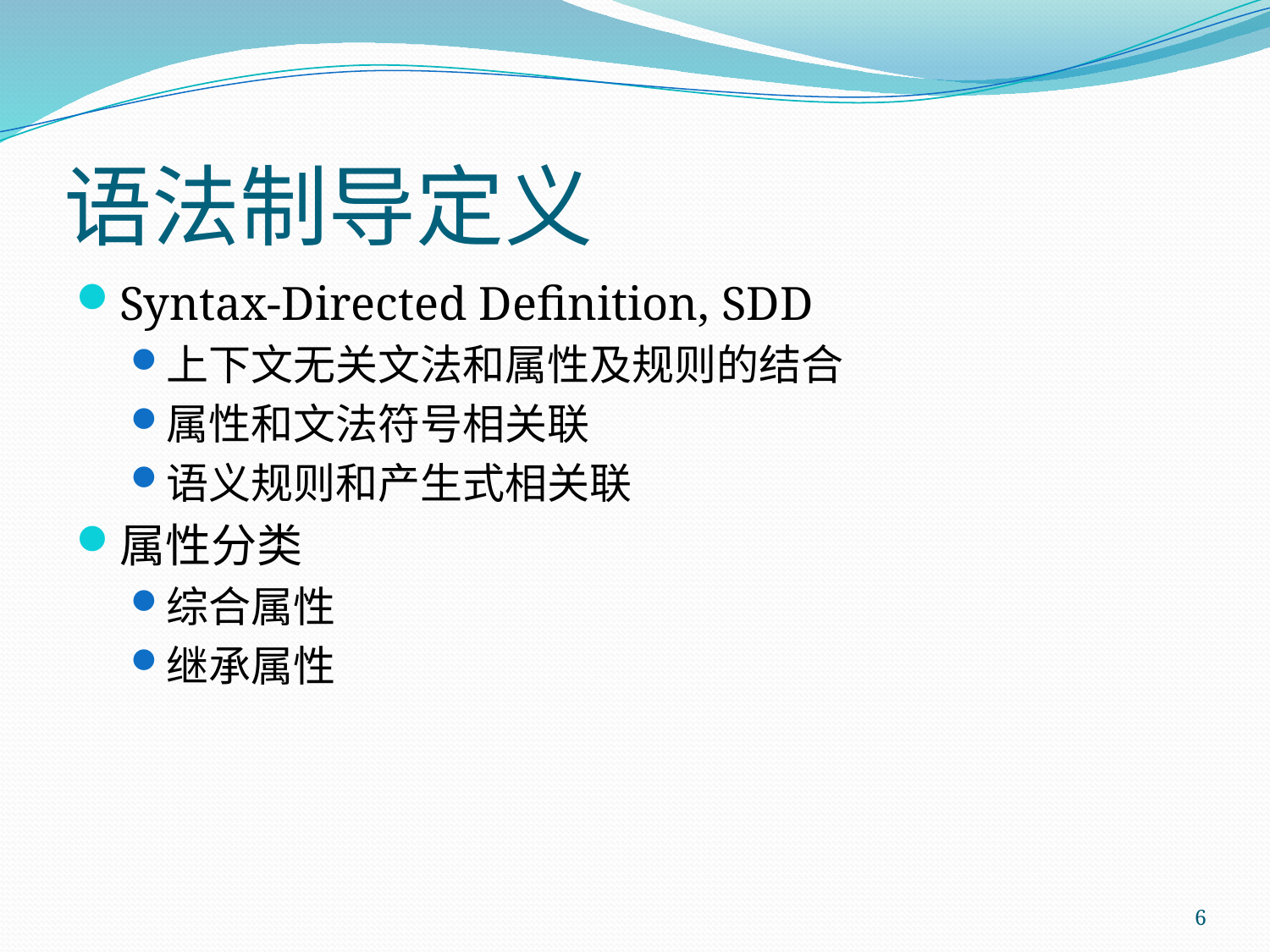

# 语法制导定义
Syntax-Directed Definition, SDD
上下文无关文法和属性及规则的结合
属性和文法符号相关联
语义规则和产生式相关联
属性分类
综合属性
继承属性

6